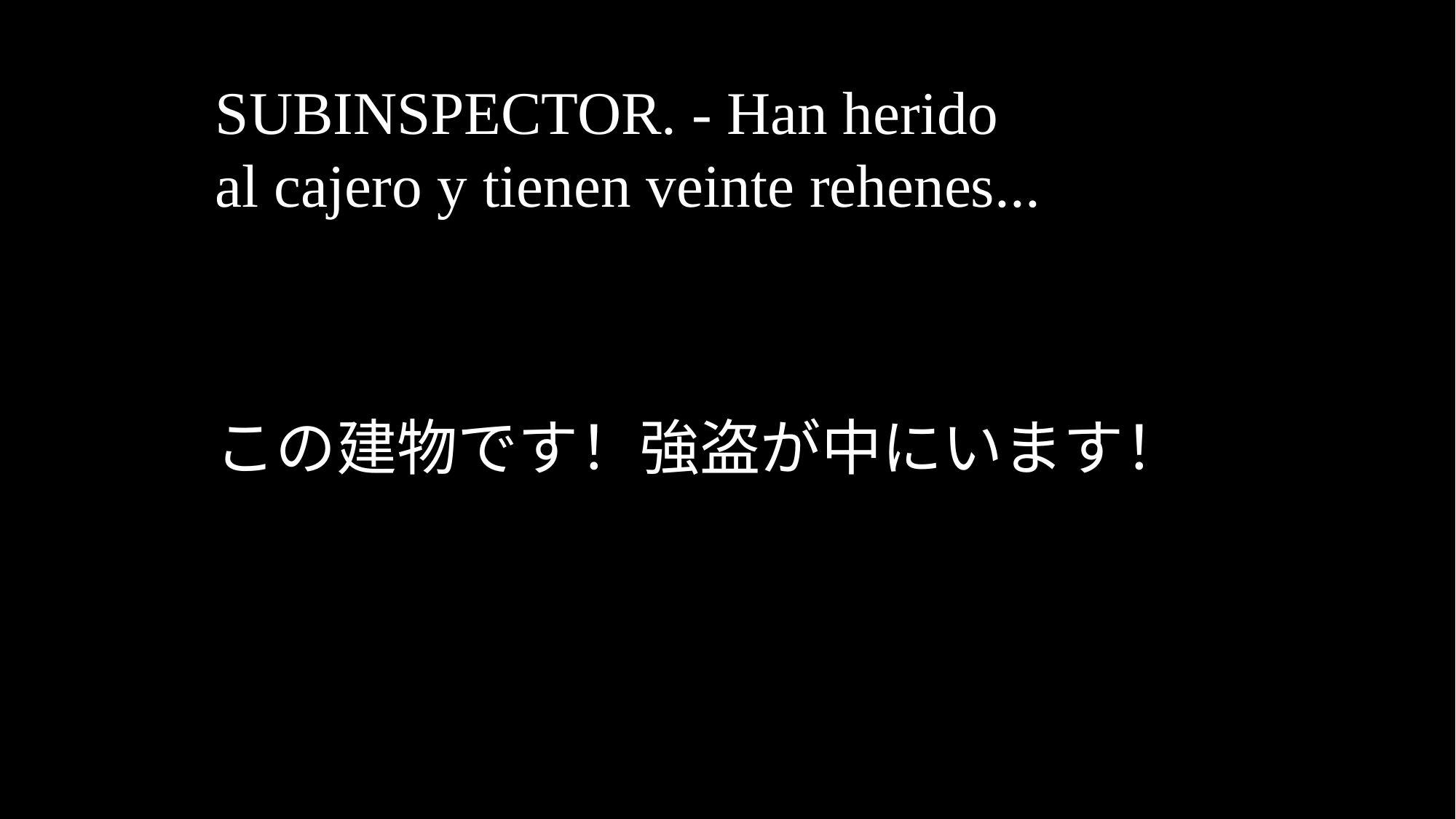

SUBINSPECTOR. - Han herido al cajero y tienen veinte rehenes...

この建物です！強盗が中にいます！